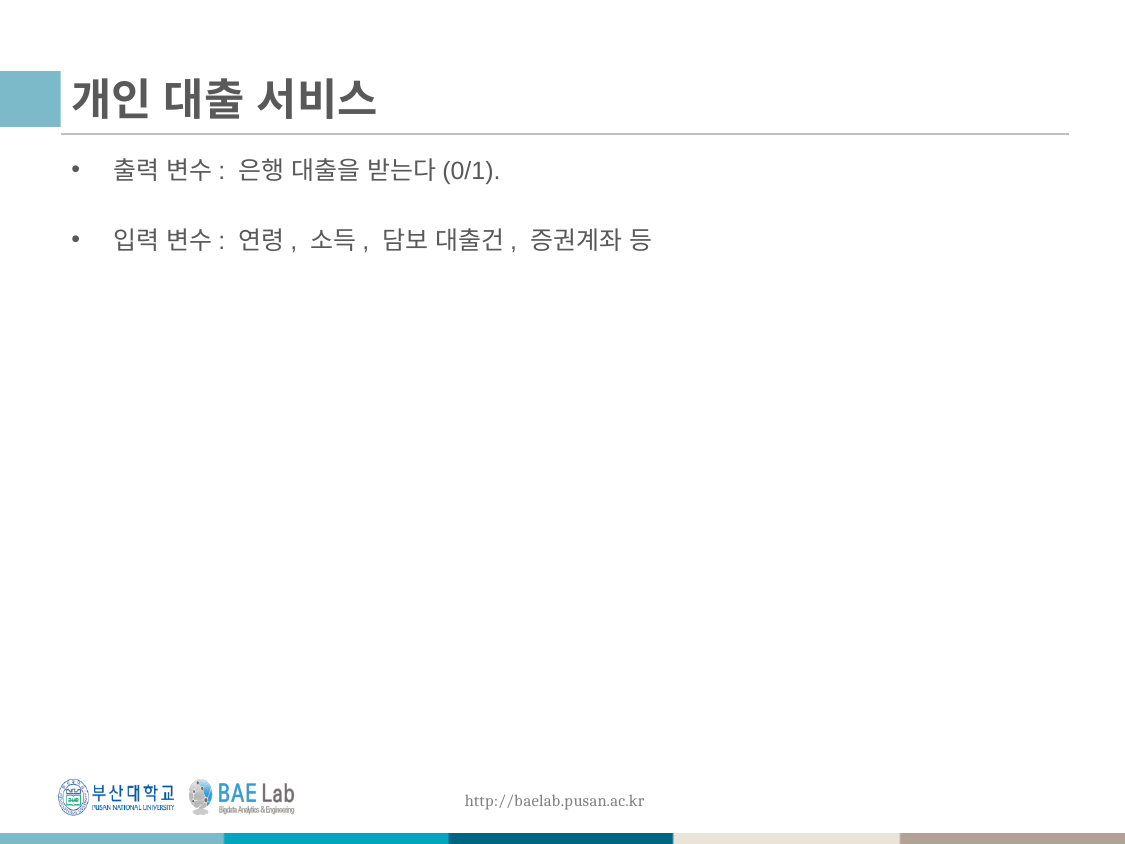

# 개인 대출 서비스
출력 변수: 은행 대출을 받는다(0/1).

입력 변수: 연령, 소득, 담보 대출건, 증권계좌 등